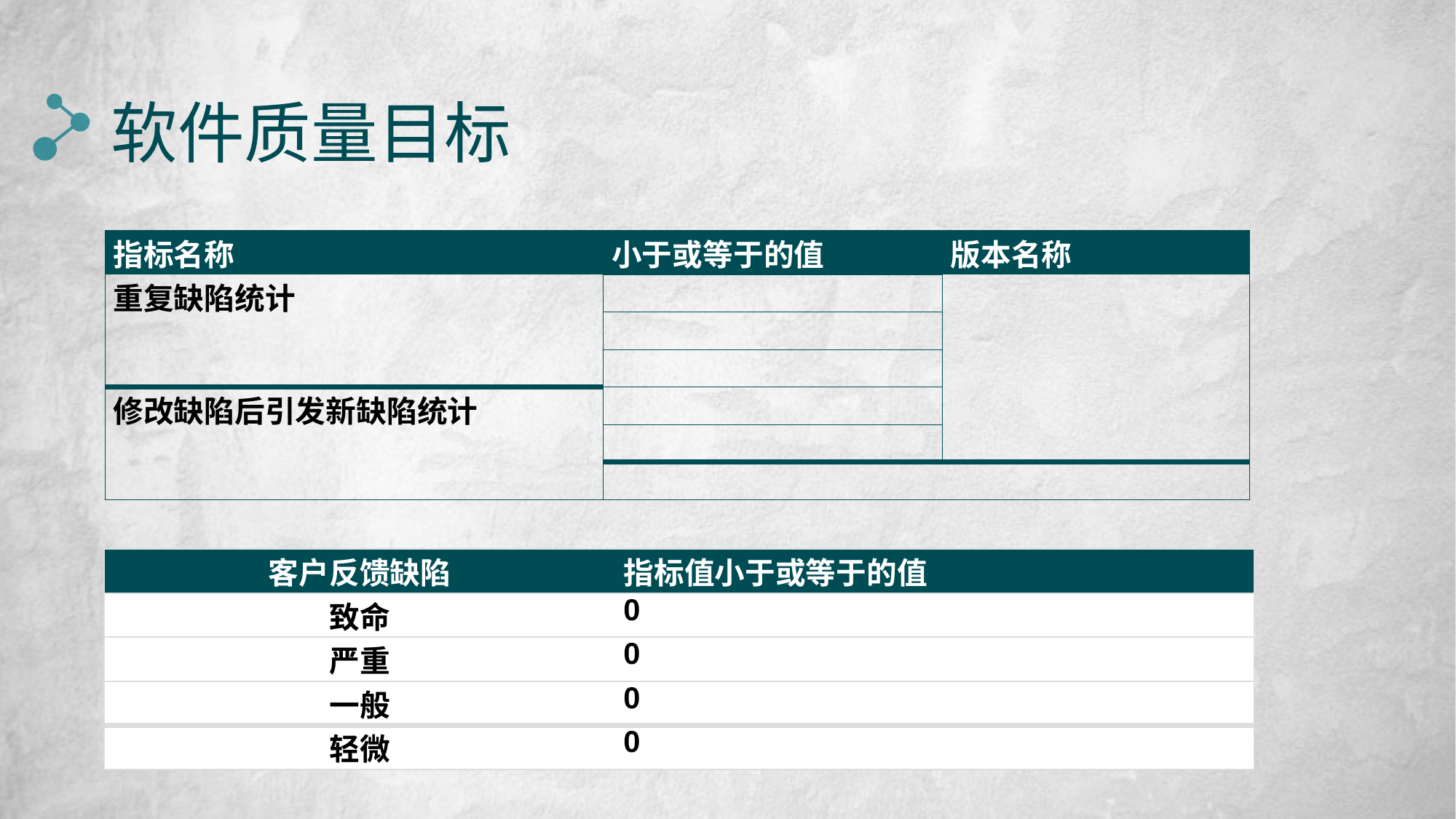

# 软件质量目标
| 指标名称 | 小于或等于的值 | 版本名称 |
| --- | --- | --- |
| 重复缺陷统计 |  |  |
|  |  |  |
|  |  |  |
| 修改缺陷后引发新缺陷统计 |  |  |
|  |  |  |
|  |  |  |
| 客户反馈缺陷 | 指标值小于或等于的值 |
| --- | --- |
| 致命 | 0 |
| 严重 | 0 |
| 一般 | 0 |
| 轻微 | 0 |